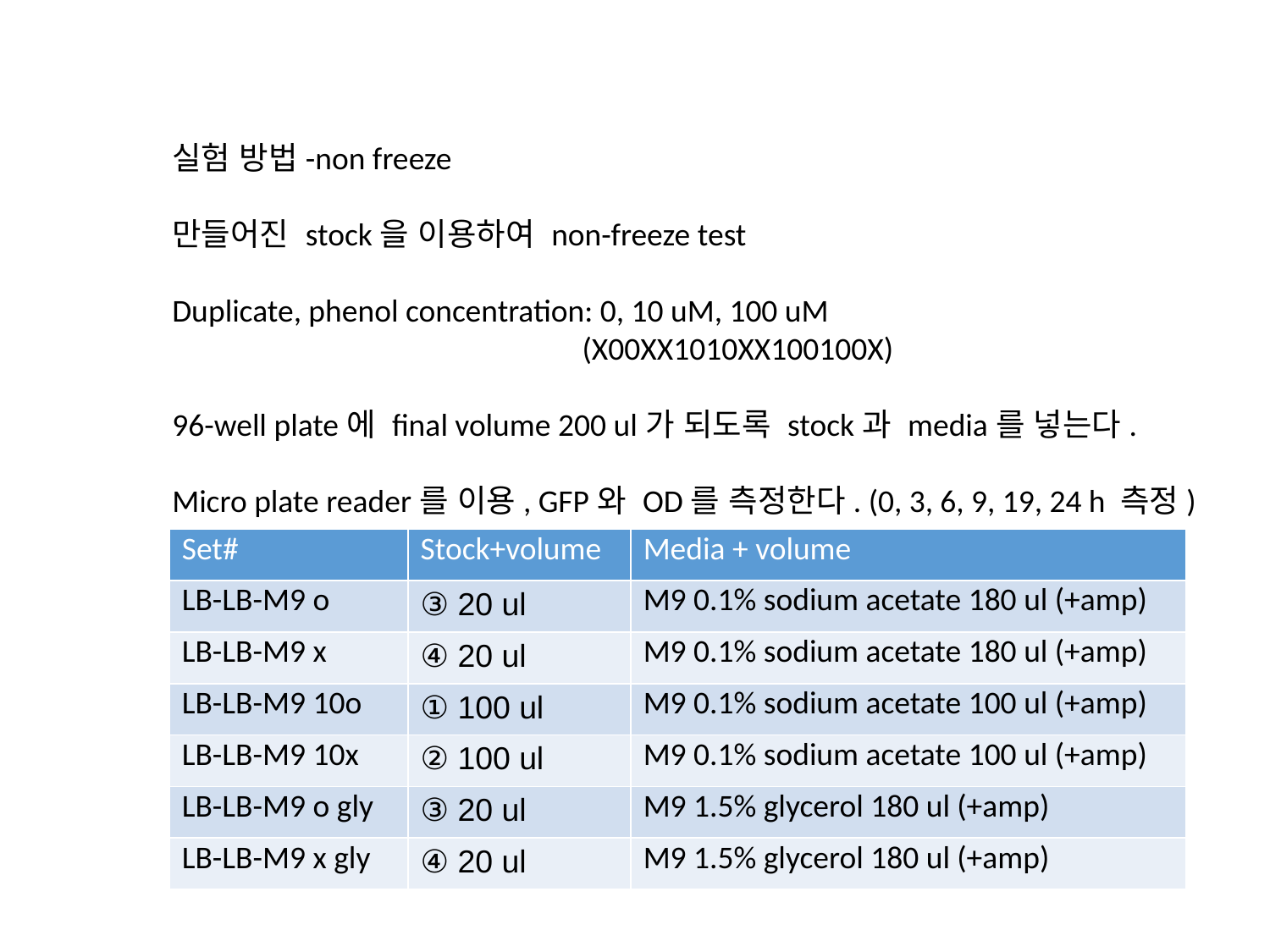

실험 방법-non freeze

만들어진 stock을 이용하여 non-freeze test

Duplicate, phenol concentration: 0, 10 uM, 100 uM
                                                         (X00XX1010XX100100X)

96-well plate에 final volume 200 ul가 되도록 stock과 media를 넣는다.

Micro plate reader를 이용, GFP와 OD를 측정한다. (0, 3, 6, 9, 19, 24 h 측정)
| Set# | Stock+volume | Media + volume |
| --- | --- | --- |
| LB-LB-M9 o | ③ 20 ul | M9 0.1% sodium acetate 180 ul (+amp) |
| LB-LB-M9 x | ④ 20 ul | M9 0.1% sodium acetate 180 ul (+amp) |
| LB-LB-M9 10o | ① 100 ul | M9 0.1% sodium acetate 100 ul (+amp) |
| LB-LB-M9 10x | ② 100 ul | M9 0.1% sodium acetate 100 ul (+amp) |
| LB-LB-M9 o gly | ③ 20 ul | M9 1.5% glycerol 180 ul (+amp) |
| LB-LB-M9 x gly | ④ 20 ul | M9 1.5% glycerol 180 ul (+amp) |